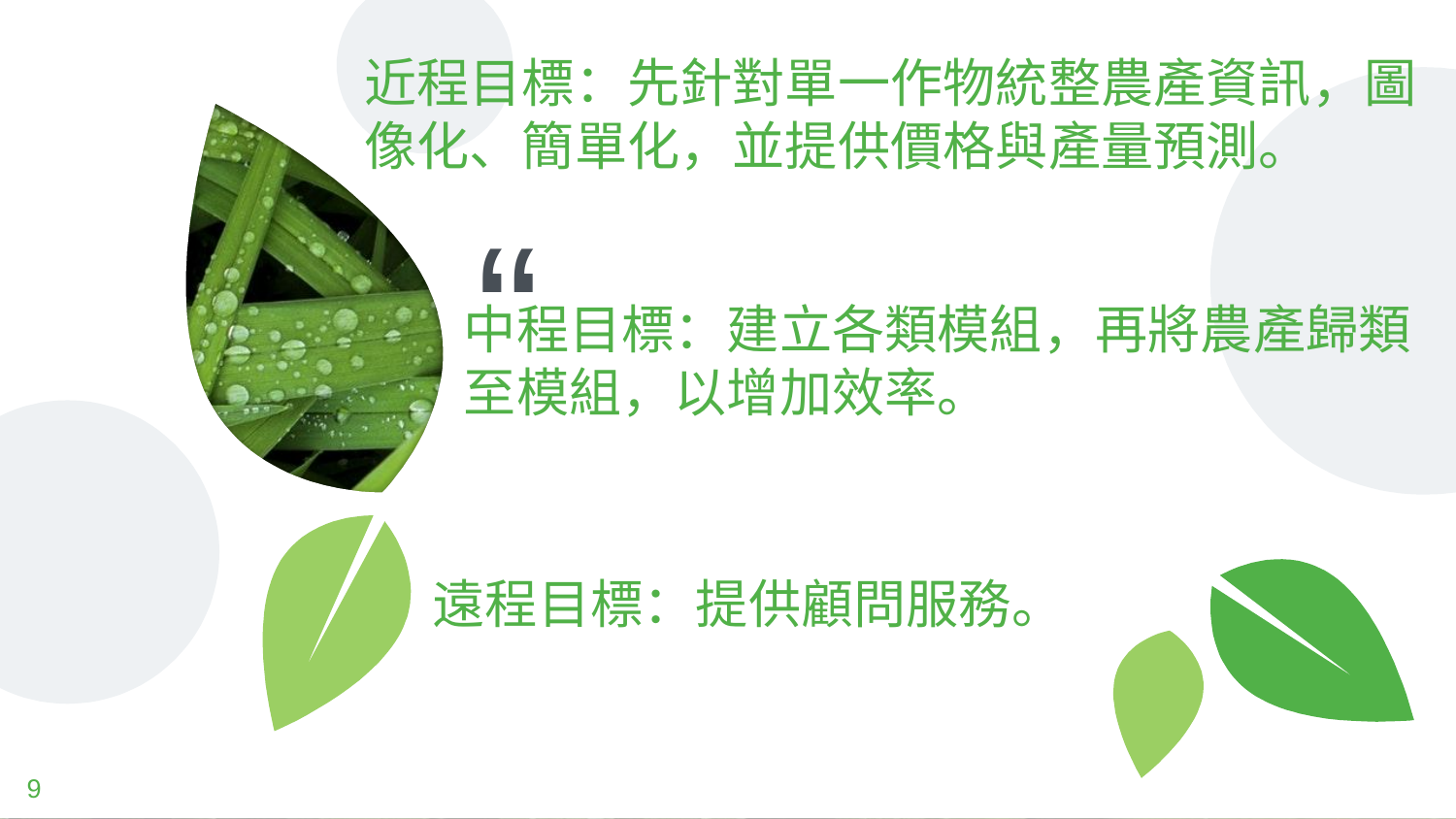

近程目標：先針對單一作物統整農產資訊，圖像化、簡單化，並提供價格與產量預測。
中程目標：建立各類模組，再將農產歸類至模組，以增加效率。
遠程目標：提供顧問服務。
9